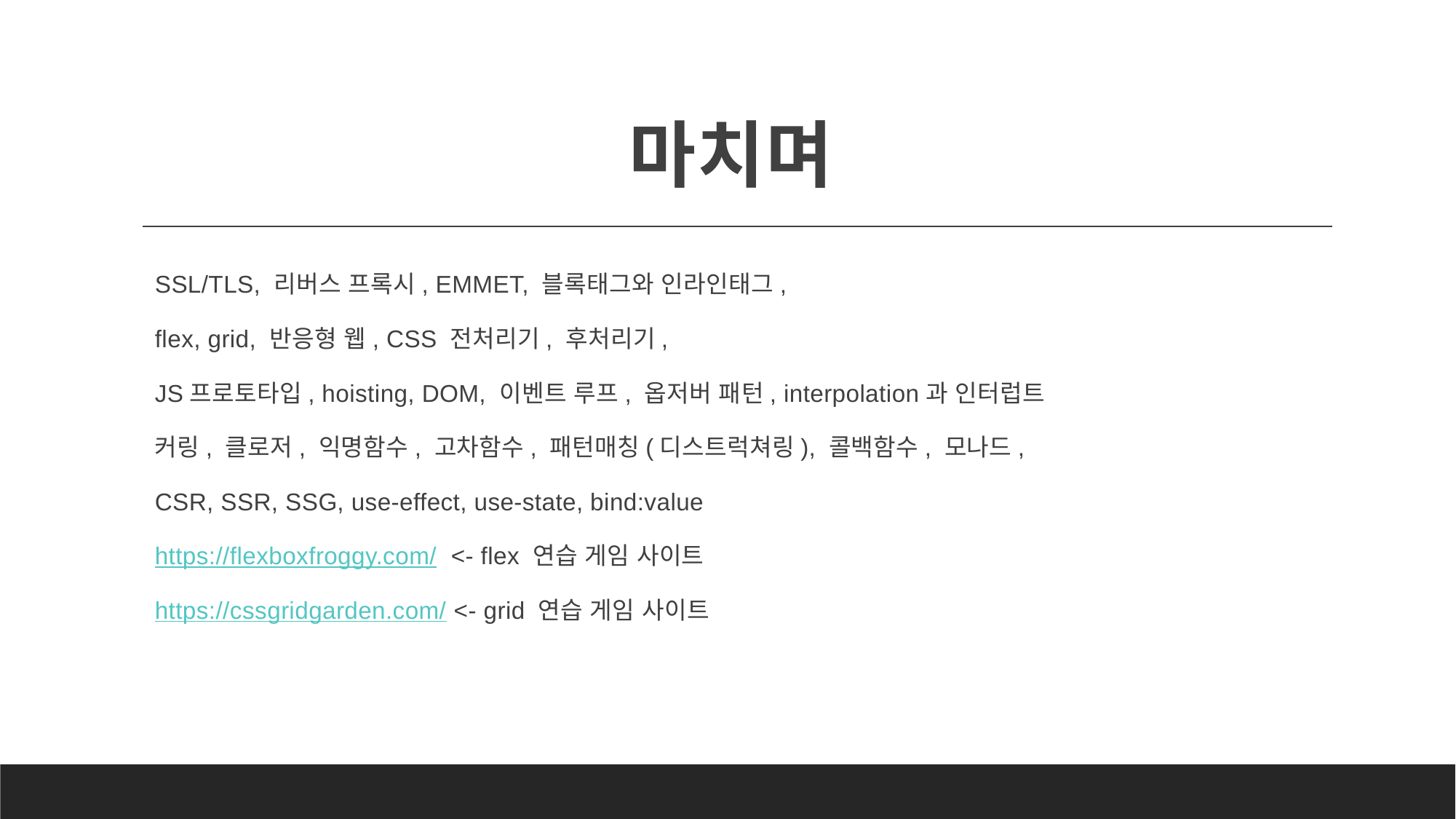

# 마치며
SSL/TLS, 리버스 프록시, EMMET, 블록태그와 인라인태그,
flex, grid, 반응형 웹, CSS 전처리기, 후처리기,
JS프로토타입, hoisting, DOM, 이벤트 루프, 옵저버 패턴, interpolation과 인터럽트
커링, 클로저, 익명함수, 고차함수, 패턴매칭(디스트럭쳐링), 콜백함수, 모나드,
CSR, SSR, SSG, use-effect, use-state, bind:value
https://flexboxfroggy.com/  <- flex 연습 게임 사이트
https://cssgridgarden.com/ <- grid 연습 게임 사이트